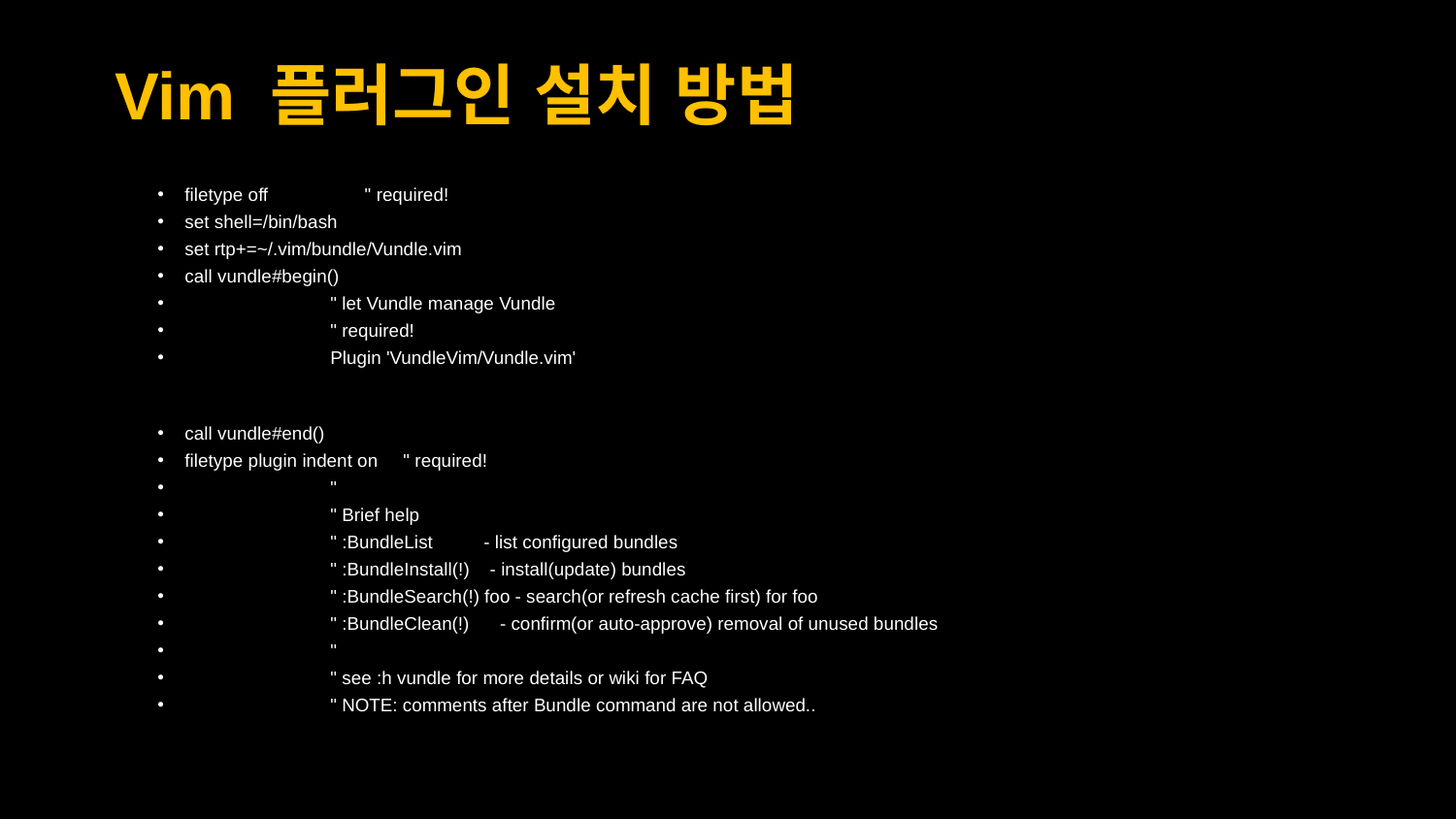

# Vim 플러그인 설치 방법
filetype off                   " required!
set shell=/bin/bash
set rtp+=~/.vim/bundle/Vundle.vim
call vundle#begin()
	" let Vundle manage Vundle
	" required!
	Plugin 'VundleVim/Vundle.vim'

call vundle#end()
filetype plugin indent on     " required!
	"
	" Brief help
	" :BundleList          - list configured bundles
	" :BundleInstall(!)    - install(update) bundles
	" :BundleSearch(!) foo - search(or refresh cache first) for foo
	" :BundleClean(!)      - confirm(or auto-approve) removal of unused bundles
	"
	" see :h vundle for more details or wiki for FAQ
	" NOTE: comments after Bundle command are not allowed..